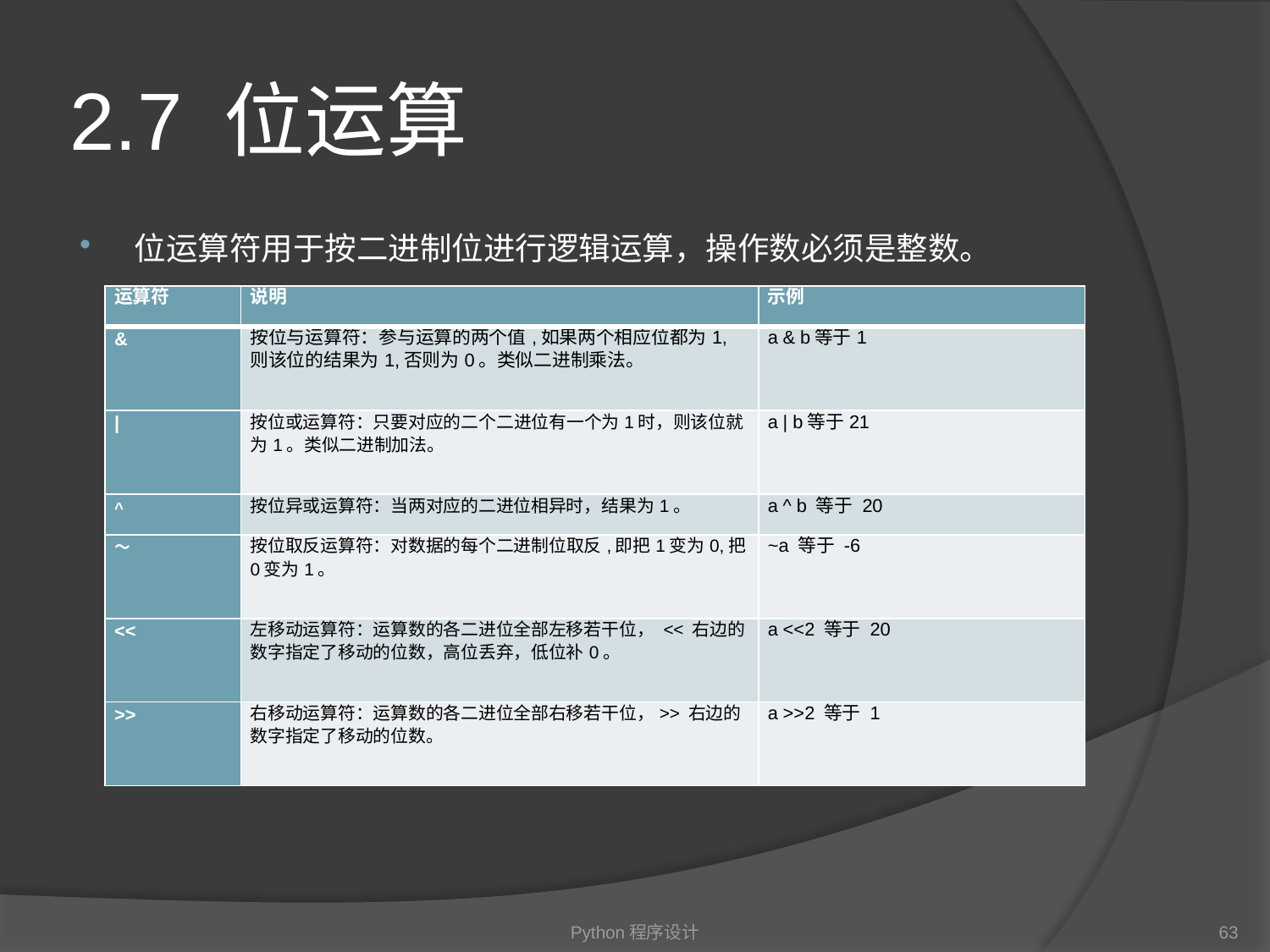

# 2.7 位运算
位运算符用于按二进制位进行逻辑运算，操作数必须是整数。

| 运算符 | 说明 | 示例 |
| --- | --- | --- |
| & | 按位与运算符：参与运算的两个值,如果两个相应位都为1,则该位的结果为1,否则为0。类似二进制乘法。 | a & b等于1 |
| | | 按位或运算符：只要对应的二个二进位有一个为1时，则该位就为1。类似二进制加法。 | a | b等于21 |
| ^ | 按位异或运算符：当两对应的二进位相异时，结果为1。 | a ^ b 等于 20 |
| ～ | 按位取反运算符：对数据的每个二进制位取反,即把1变为0,把0变为1。 | ~a 等于 -6 |
| << | 左移动运算符：运算数的各二进位全部左移若干位， << 右边的数字指定了移动的位数，高位丢弃，低位补0。 | a <<2 等于 20 |
| >> | 右移动运算符：运算数的各二进位全部右移若干位，>> 右边的数字指定了移动的位数。 | a >>2 等于 1 |
Python程序设计
63